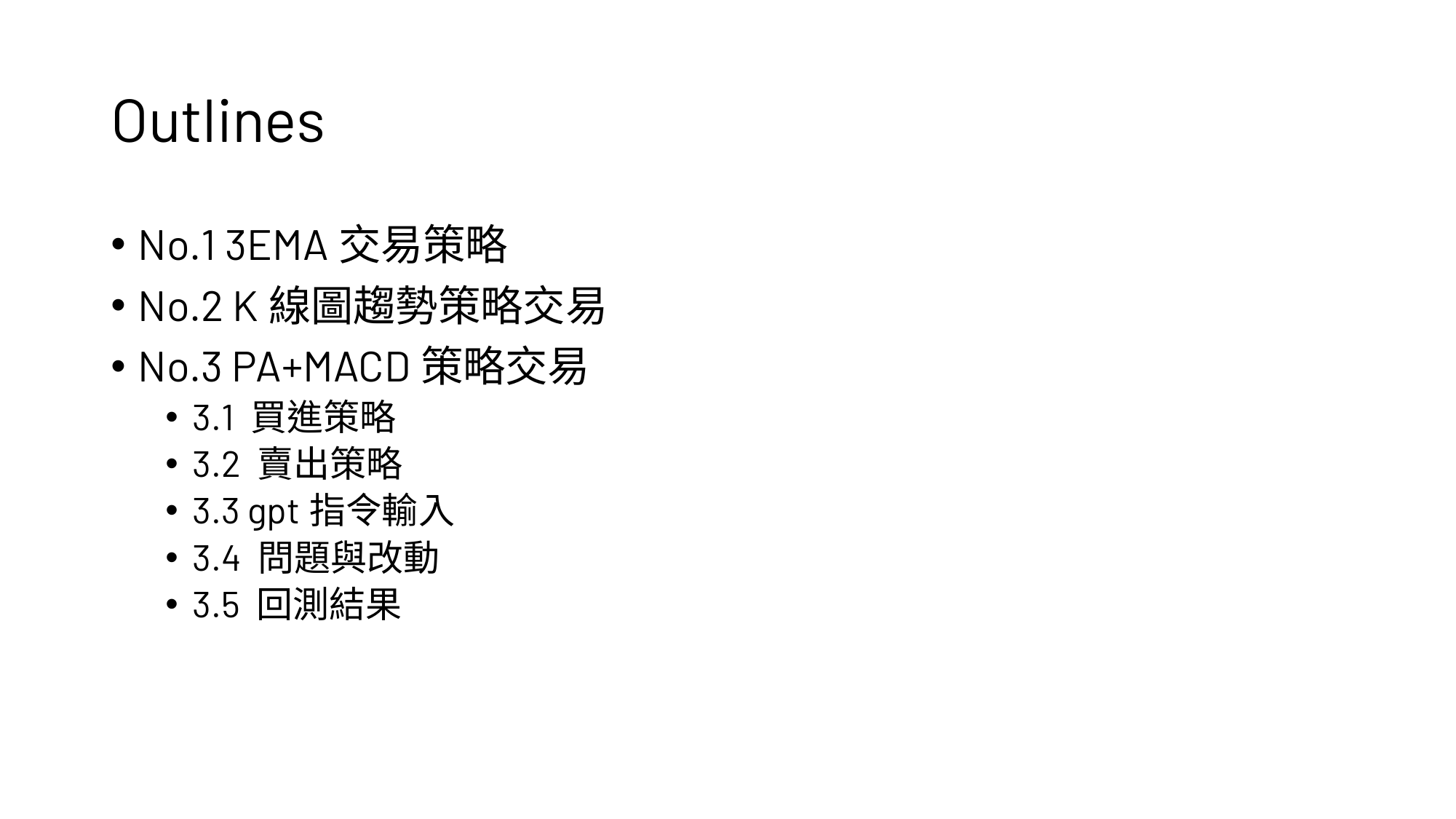

# Outlines
No.1 3EMA交易策略
No.2 K線圖趨勢策略交易
No.3 PA+MACD策略交易
3.1 買進策略
3.2 賣出策略
3.3 gpt指令輸入
3.4 問題與改動
3.5 回測結果